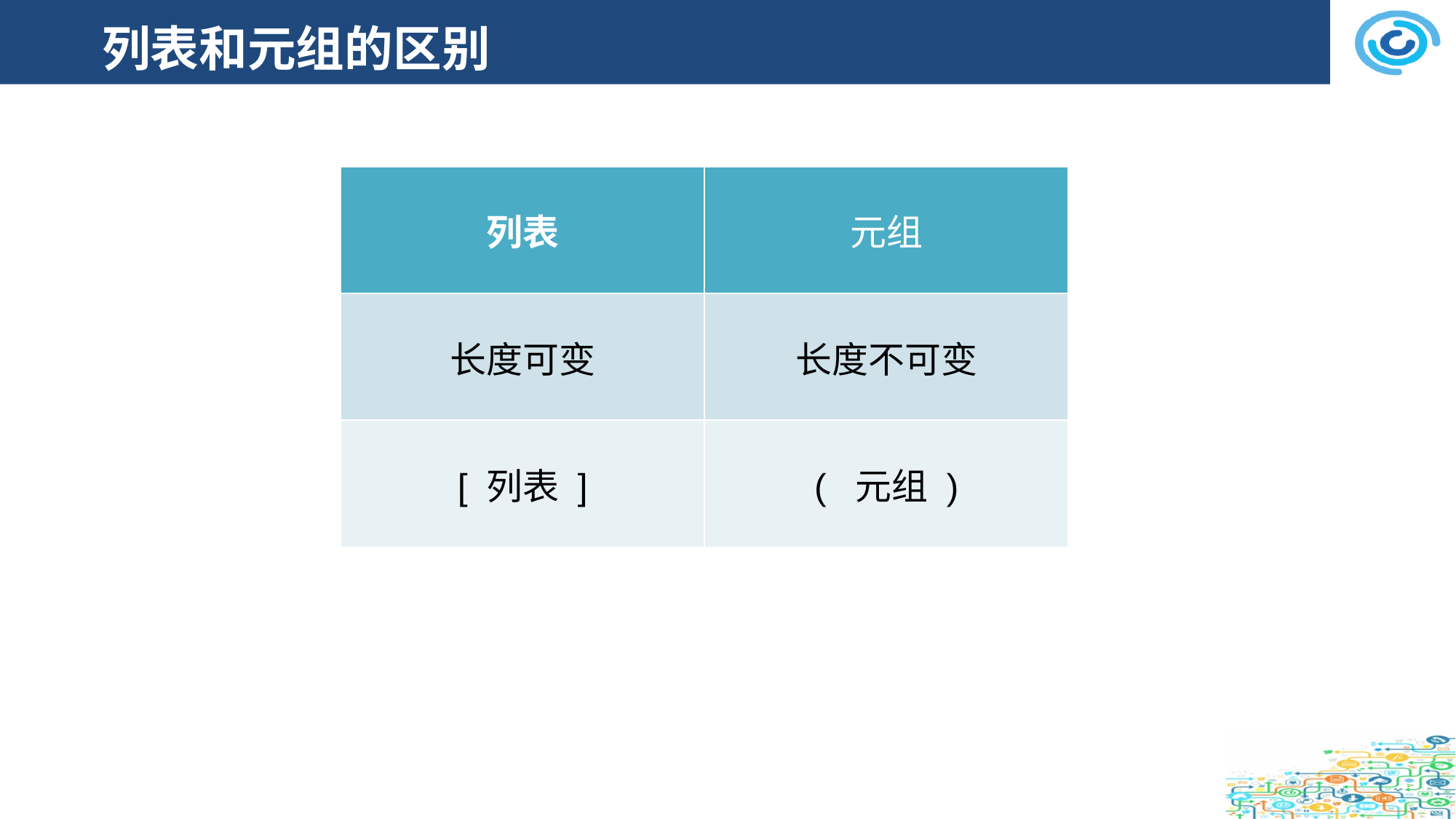

# 列表和元组的区别
| 列表 | 元组 |
| --- | --- |
| 长度可变 | 长度不可变 |
| [ 列表 ] | ( 元组 ) |